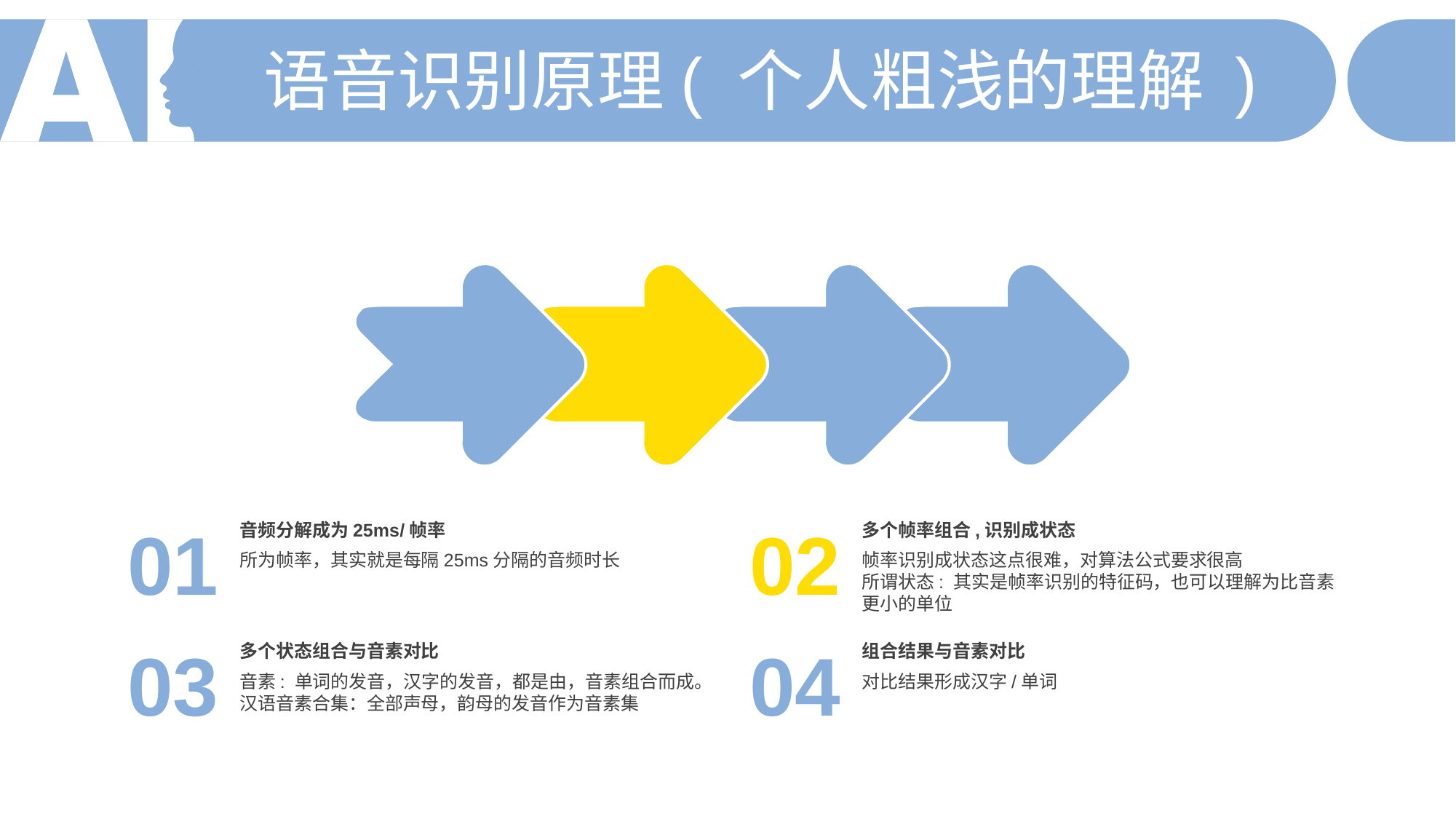

语音识别原理( 个人粗浅的理解 )

音频分解成为25ms/帧率
所为帧率，其实就是每隔25ms分隔的音频时长
多个帧率组合,识别成状态
帧率识别成状态这点很难，对算法公式要求很高
所谓状态: 其实是帧率识别的特征码，也可以理解为比音素更小的单位
01
02
多个状态组合与音素对比
音素: 单词的发音，汉字的发音，都是由，音素组合而成。
汉语音素合集：全部声母，韵母的发音作为音素集
组合结果与音素对比
对比结果形成汉字/单词
03
04